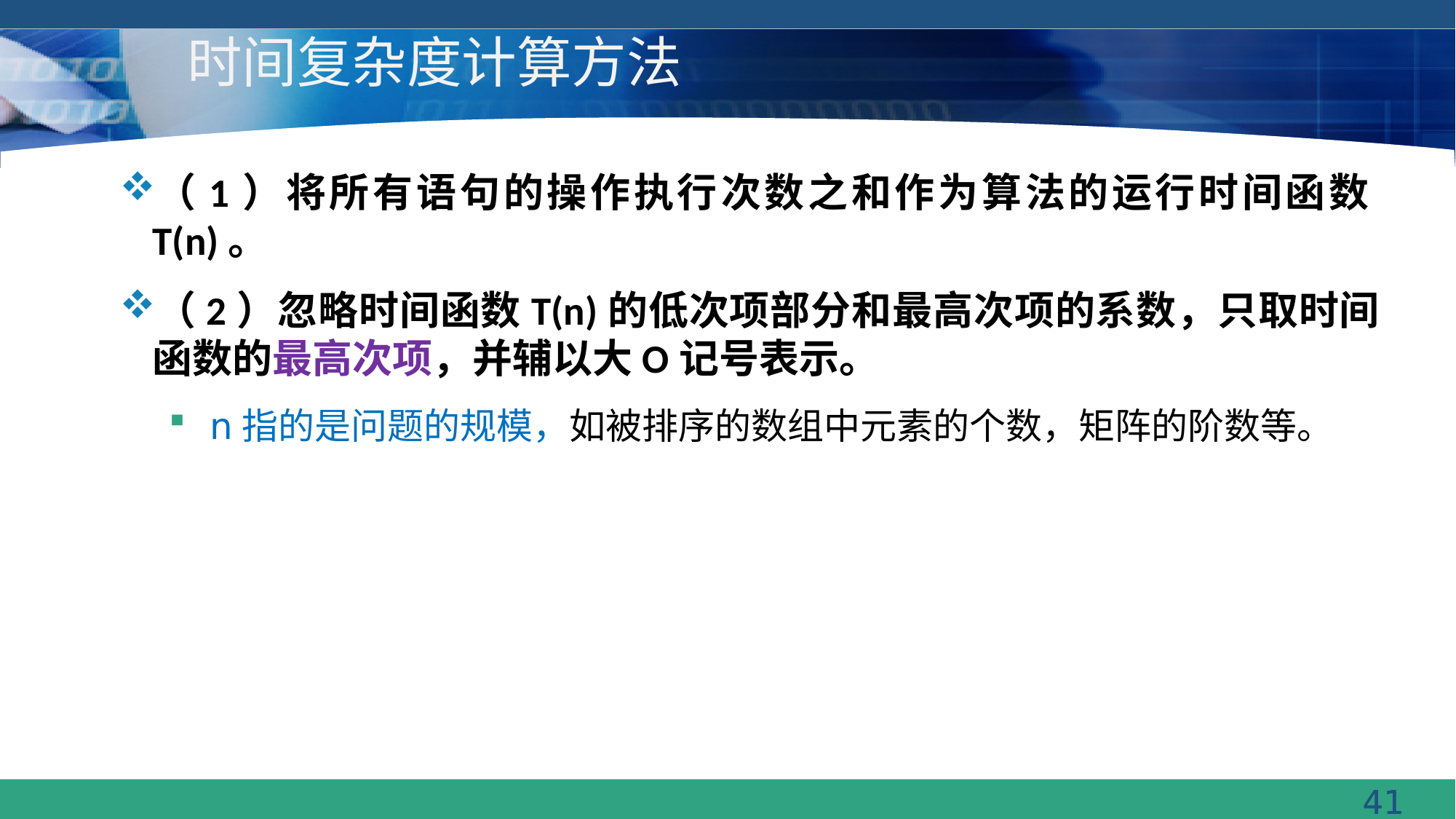

# 时间复杂度计算方法
（1）将所有语句的操作执行次数之和作为算法的运行时间函数T(n)。
（2）忽略时间函数T(n)的低次项部分和最高次项的系数，只取时间函数的最高次项，并辅以大O记号表示。
n指的是问题的规模，如被排序的数组中元素的个数，矩阵的阶数等。